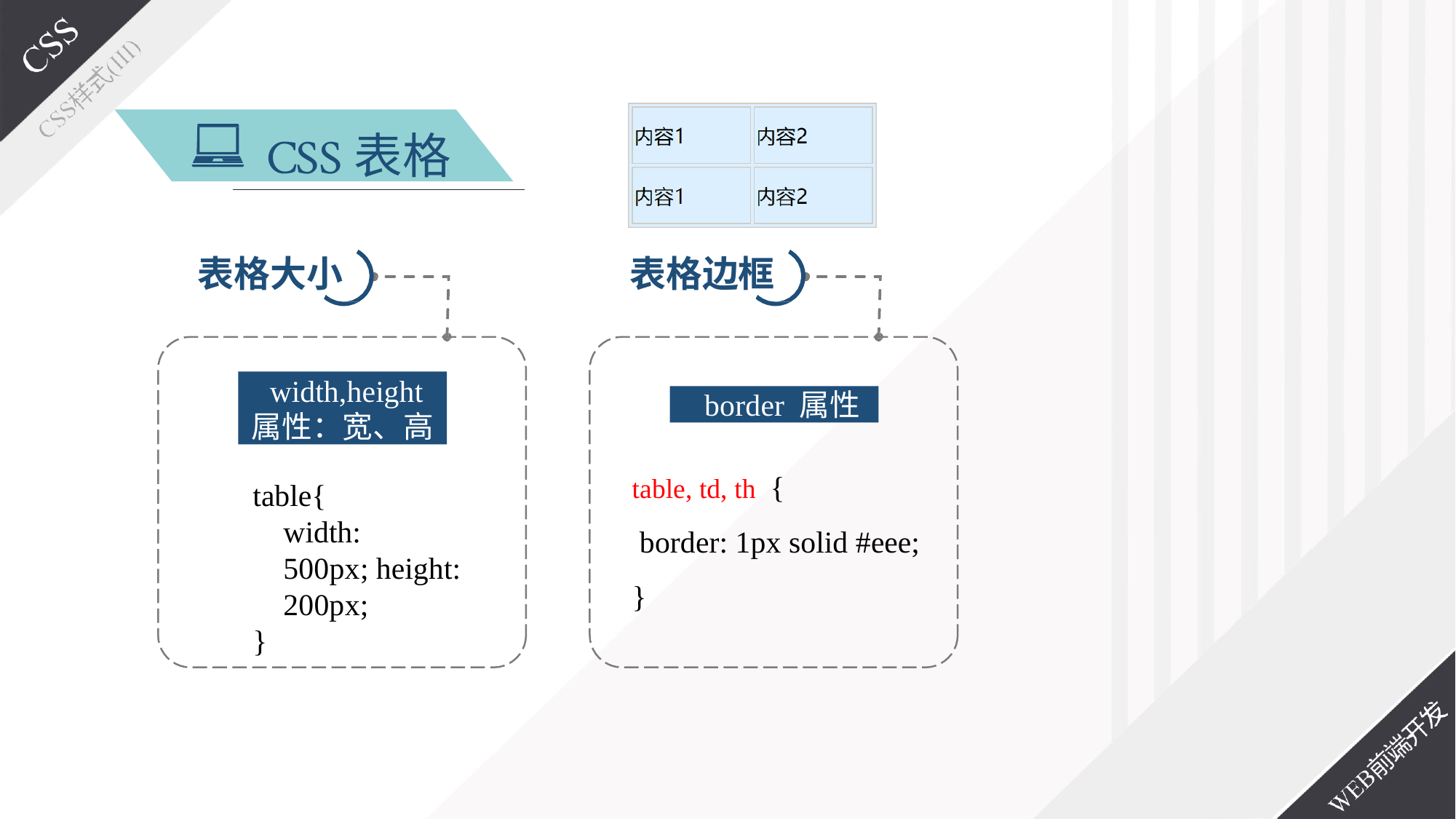

# CSS表格

表格大小
表格边框

width,height
属性：宽、高
border 属性
table, td, th  {
border: 1px solid #eee;
}
table{
width:  500px; height: 200px;
}